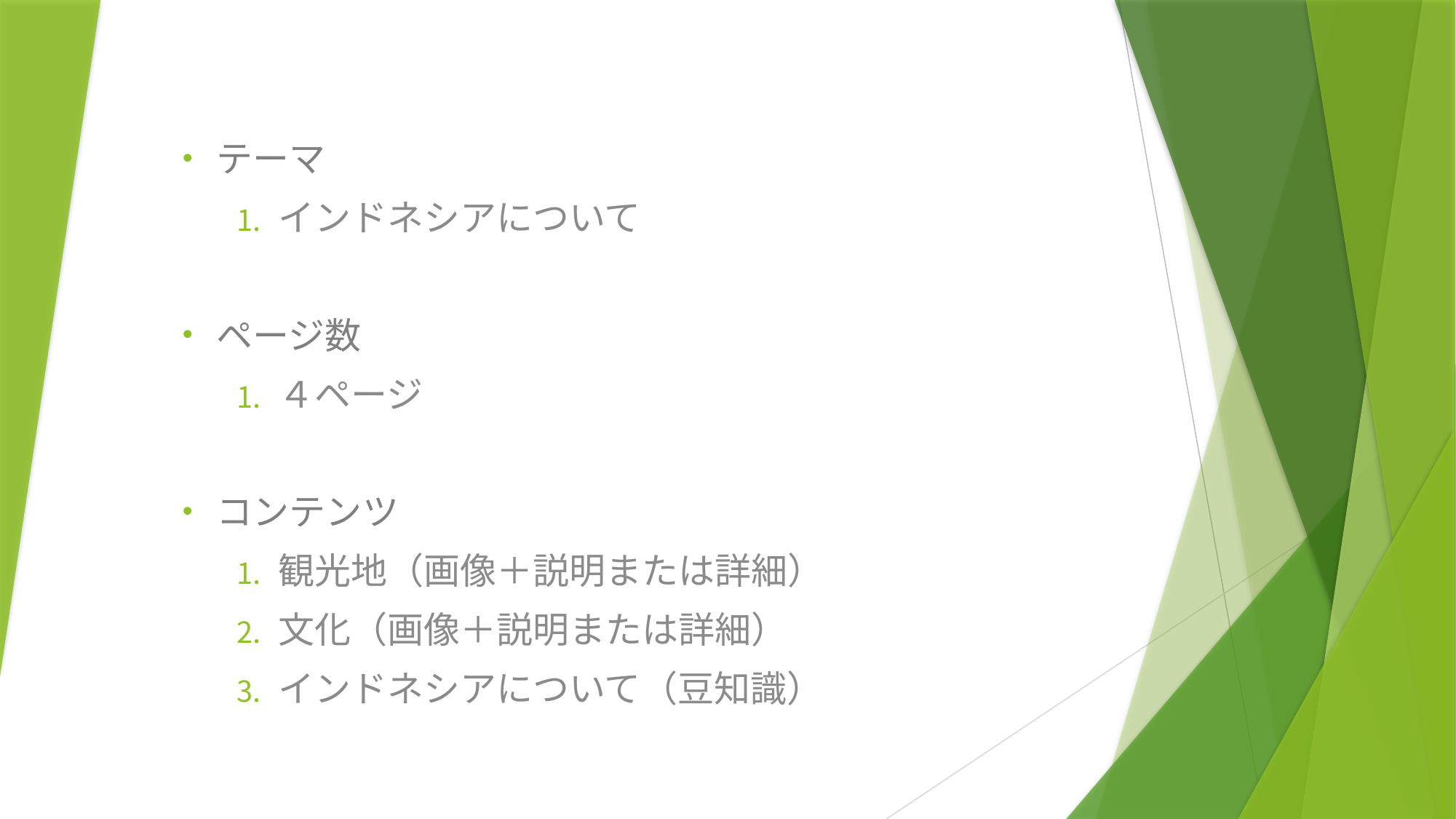

テーマ
インドネシアについて

ページ数
４ページ

コンテンツ
観光地（画像＋説明または詳細）
文化（画像＋説明または詳細）
インドネシアについて（豆知識）